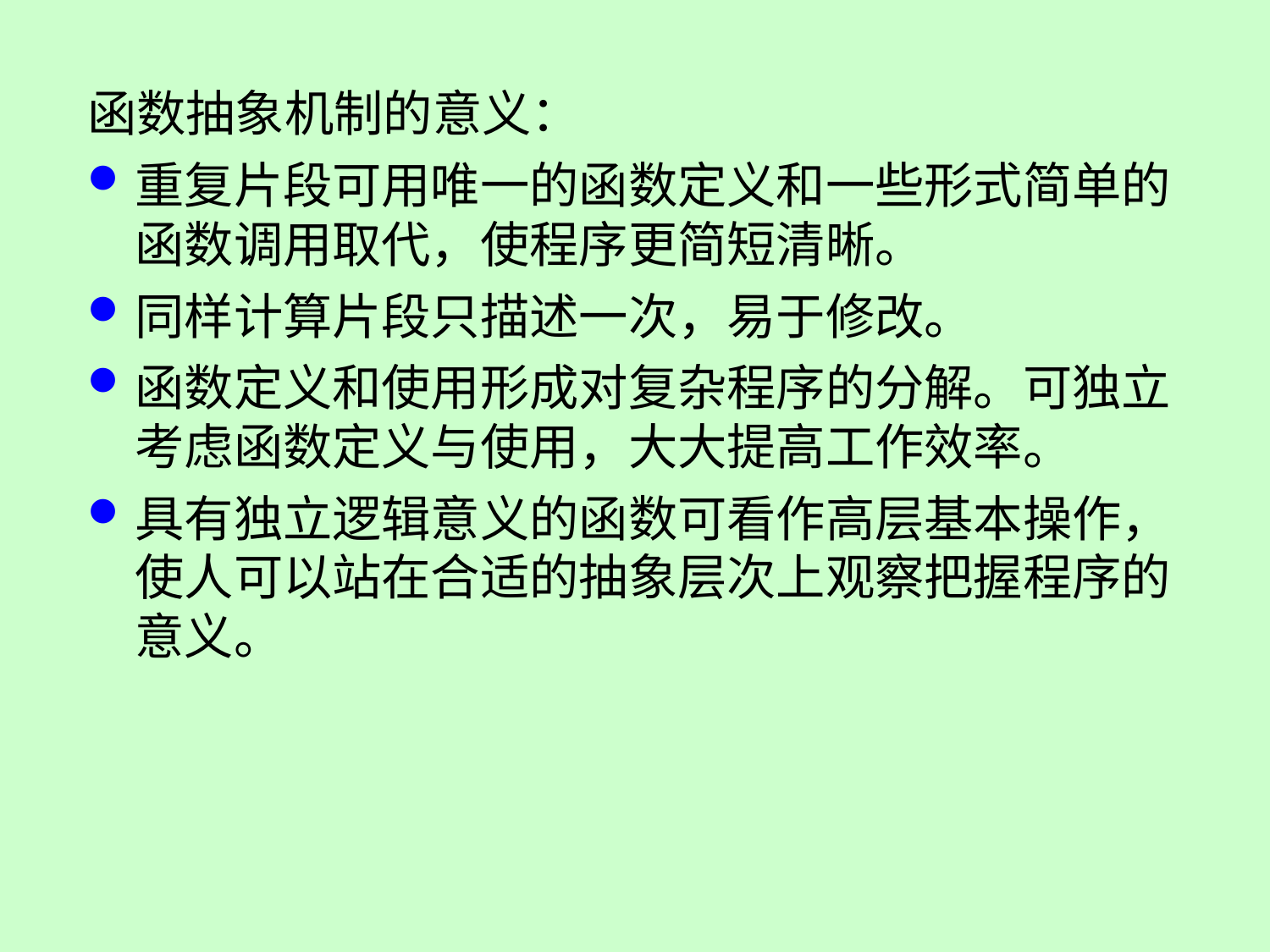

函数抽象机制的意义：
重复片段可用唯一的函数定义和一些形式简单的函数调用取代，使程序更简短清晰。
同样计算片段只描述一次，易于修改。
函数定义和使用形成对复杂程序的分解。可独立考虑函数定义与使用，大大提高工作效率。
具有独立逻辑意义的函数可看作高层基本操作，使人可以站在合适的抽象层次上观察把握程序的意义。
5